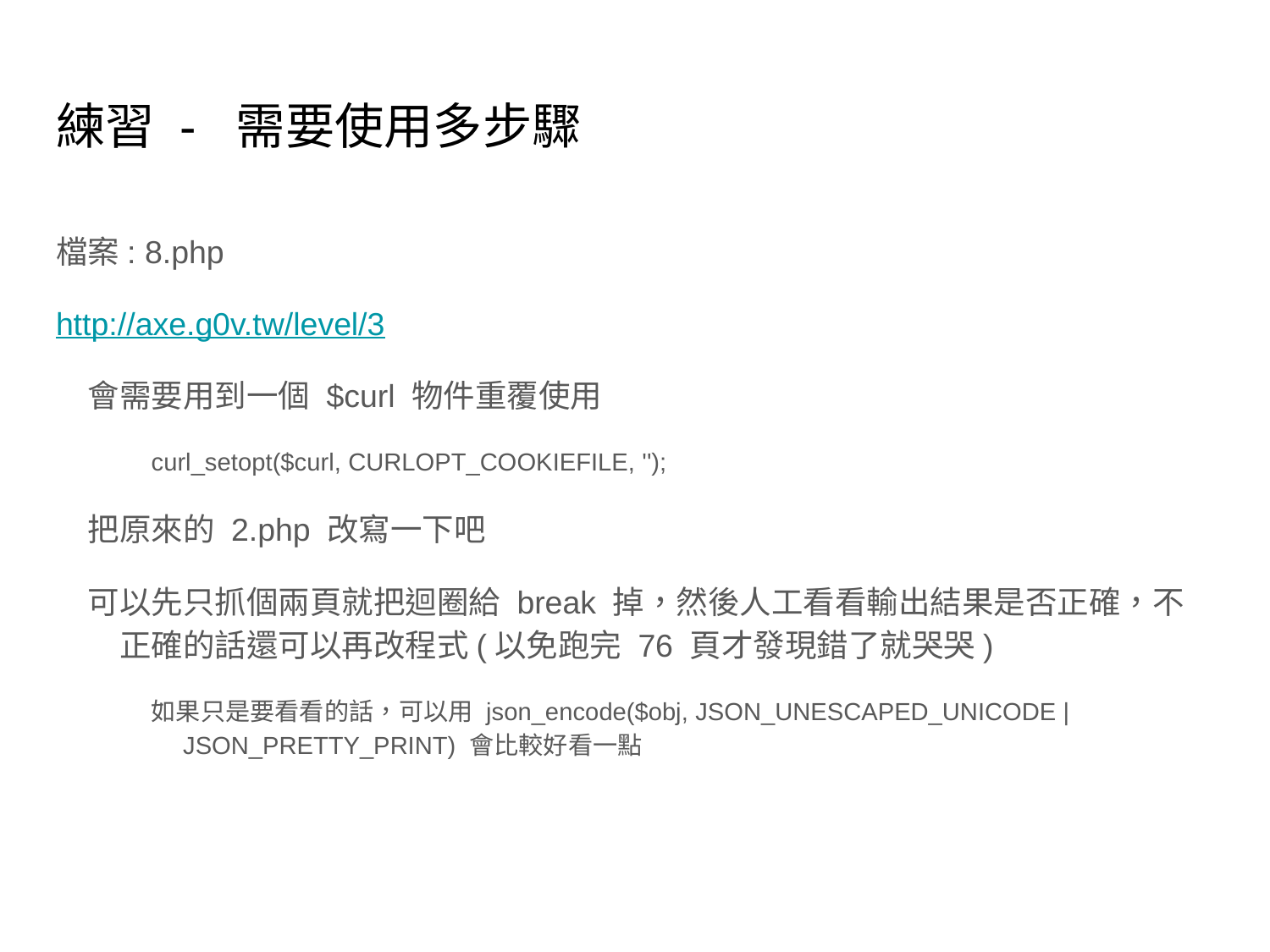

# 練習 -  需要使用多步驟
檔案: 8.php
http://axe.g0v.tw/level/3
會需要用到一個 $curl 物件重覆使用
curl_setopt($curl, CURLOPT_COOKIEFILE, '');
把原來的 2.php 改寫一下吧
可以先只抓個兩頁就把迴圈給 break 掉，然後人工看看輸出結果是否正確，不正確的話還可以再改程式(以免跑完 76 頁才發現錯了就哭哭)
如果只是要看看的話，可以用 json_encode($obj, JSON_UNESCAPED_UNICODE | JSON_PRETTY_PRINT) 會比較好看一點